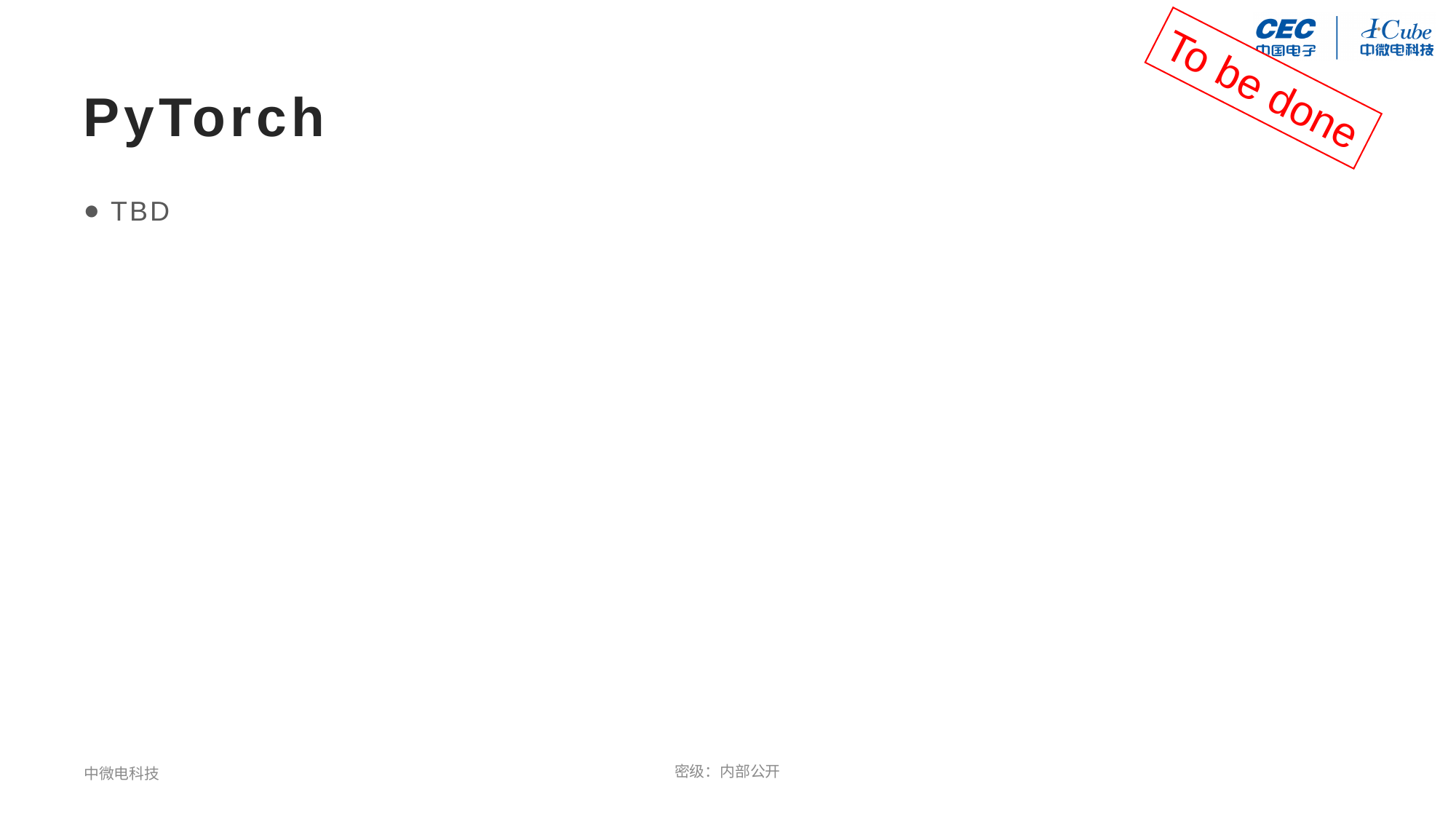

To be done
# PyTorch
TBD
中微电科技
密级：内部公开
40